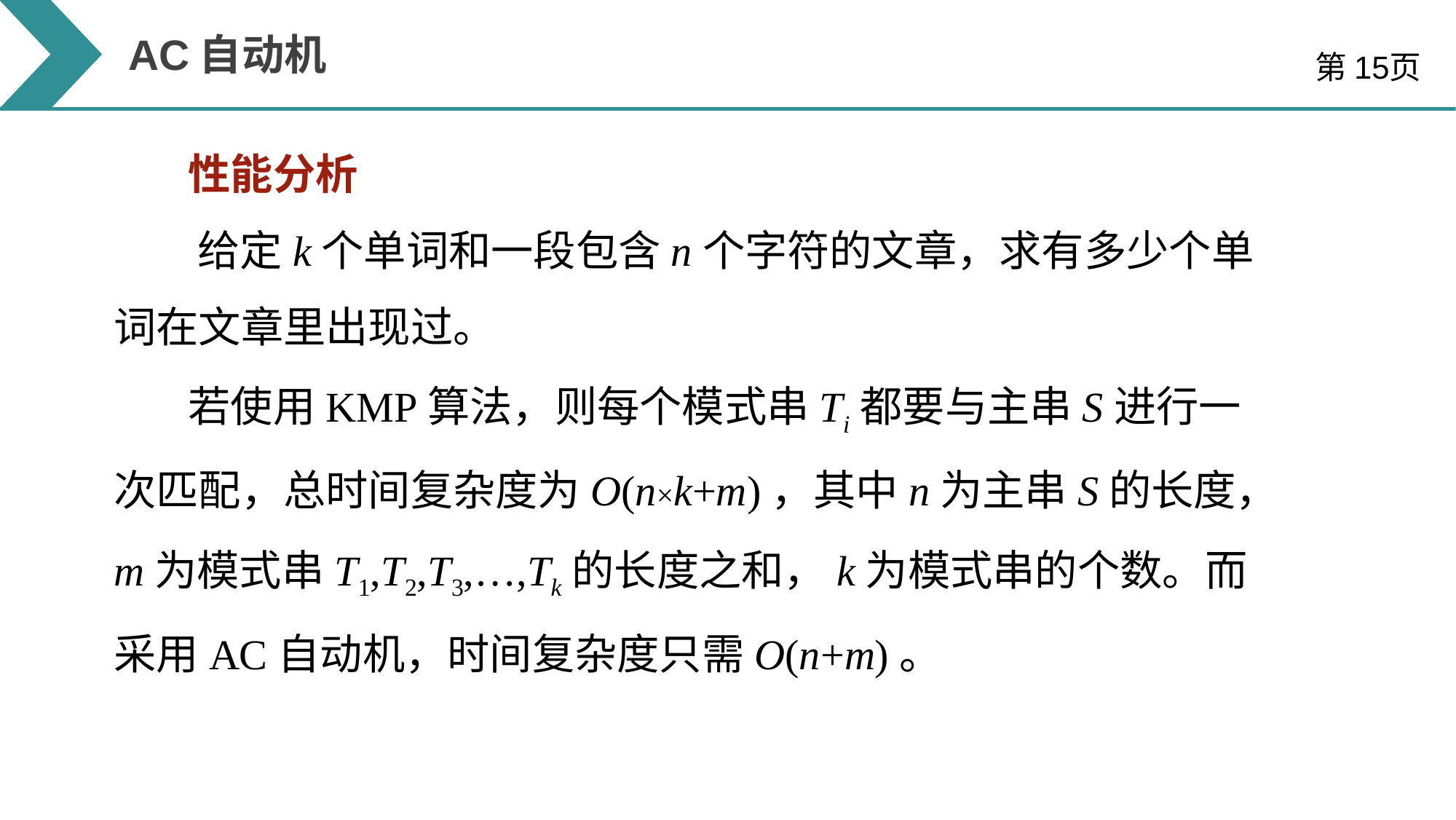

AC自动机
第15页
 性能分析
  给定k个单词和一段包含n个字符的文章，求有多少个单词在文章里出现过。
 若使用KMP算法，则每个模式串Ti都要与主串S进行一次匹配，总时间复杂度为O(n×k+m)，其中n为主串S的长度，m为模式串T1,T2,T3,…,Tk的长度之和，k为模式串的个数。而采用AC自动机，时间复杂度只需O(n+m)。